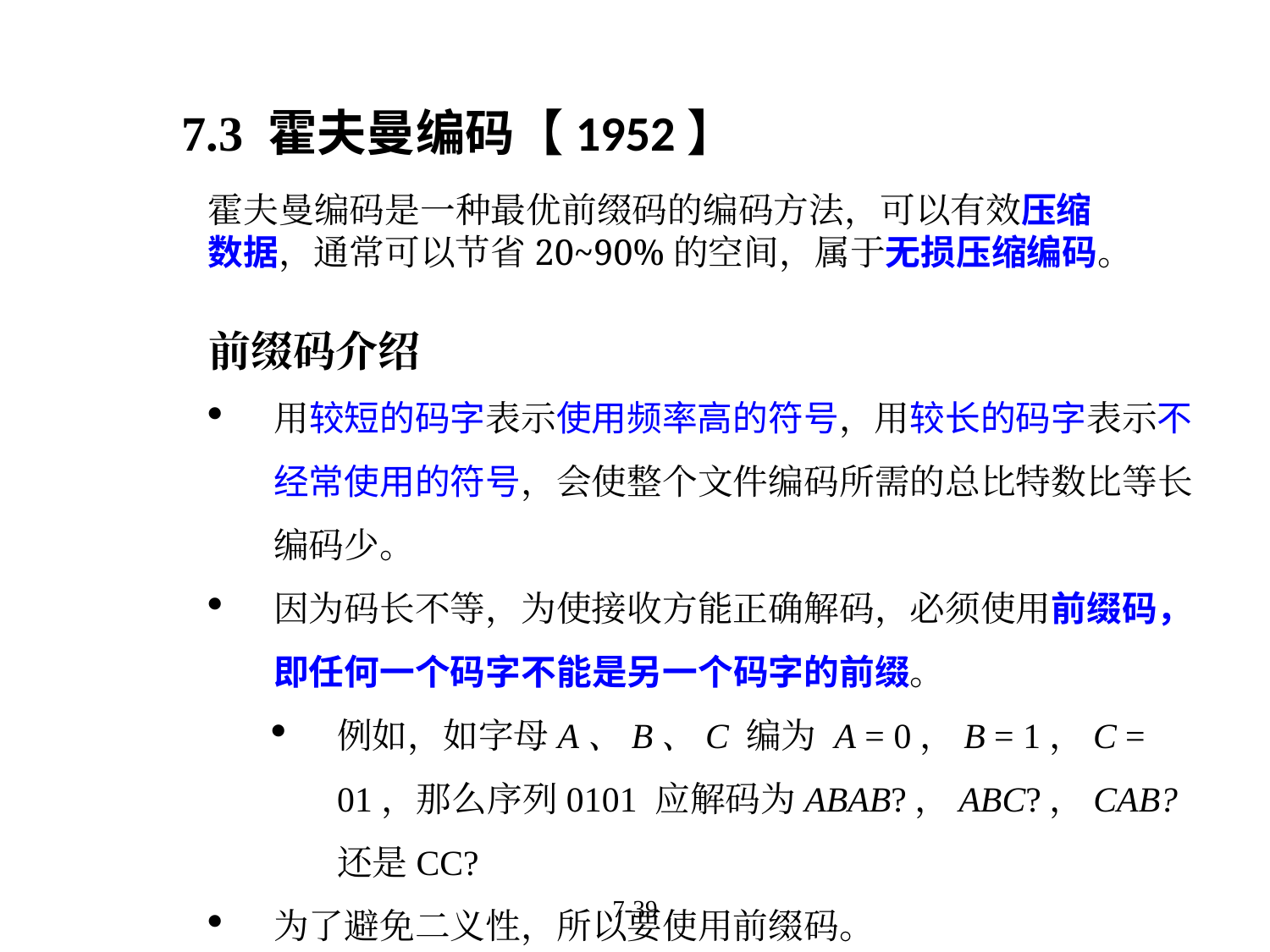

7.3 霍夫曼编码【1952】
霍夫曼编码是一种最优前缀码的编码方法，可以有效压缩数据，通常可以节省20~90%的空间，属于无损压缩编码。
前缀码介绍
用较短的码字表示使用频率高的符号，用较长的码字表示不经常使用的符号，会使整个文件编码所需的总比特数比等长编码少。
因为码长不等，为使接收方能正确解码，必须使用前缀码，即任何一个码字不能是另一个码字的前缀。
例如，如字母A、B、C 编为 A = 0，B = 1，C = 01，那么序列0101 应解码为ABAB?，ABC?，CAB? 还是CC?
为了避免二义性，所以要使用前缀码。
7-39